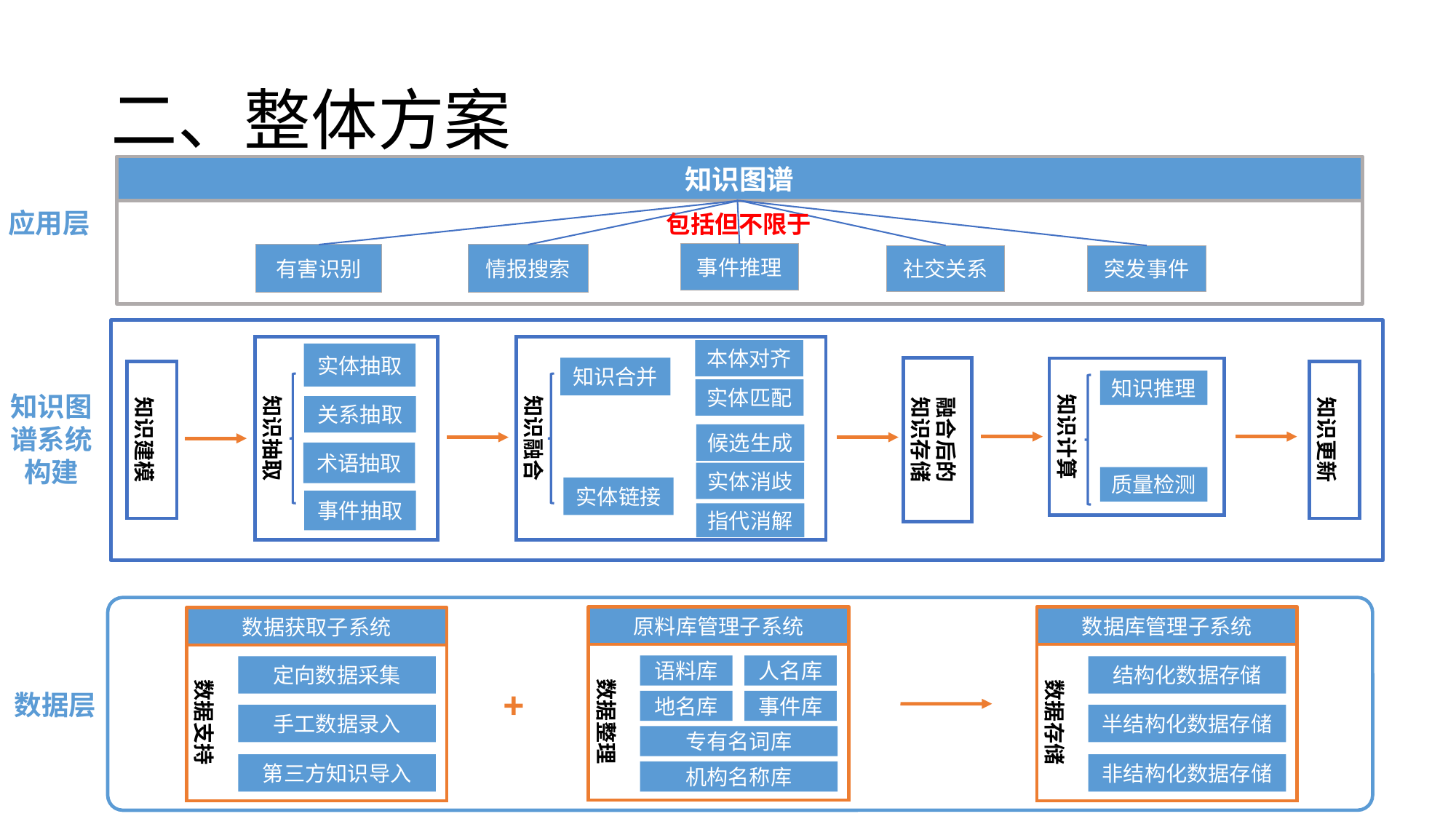

# 二、整体方案
知识图谱

应用层
包括但不限于
事件推理
有害识别
情报搜索
社交关系
突发事件

知识抽取
实体抽取
关系抽取
术语抽取
知识融合
知识合并
实体链接
指代消解
本体对齐
融合后的
知识存储
知识计算
知识推理
质量检测
知识建模
知识更新

实体匹配
知识图谱系统构建
候选生成
实体消歧
事件抽取

原料库管理子系统
数据整理
语料库
地名库
专有名词库
人名库
事件库
机构名称库
数据库管理子系统
数据存储
结构化数据存储
半结构化数据存储
非结构化数据存储
数据获取子系统
数据支持
定向数据采集
手工数据录入
第三方知识导入
+
数据层